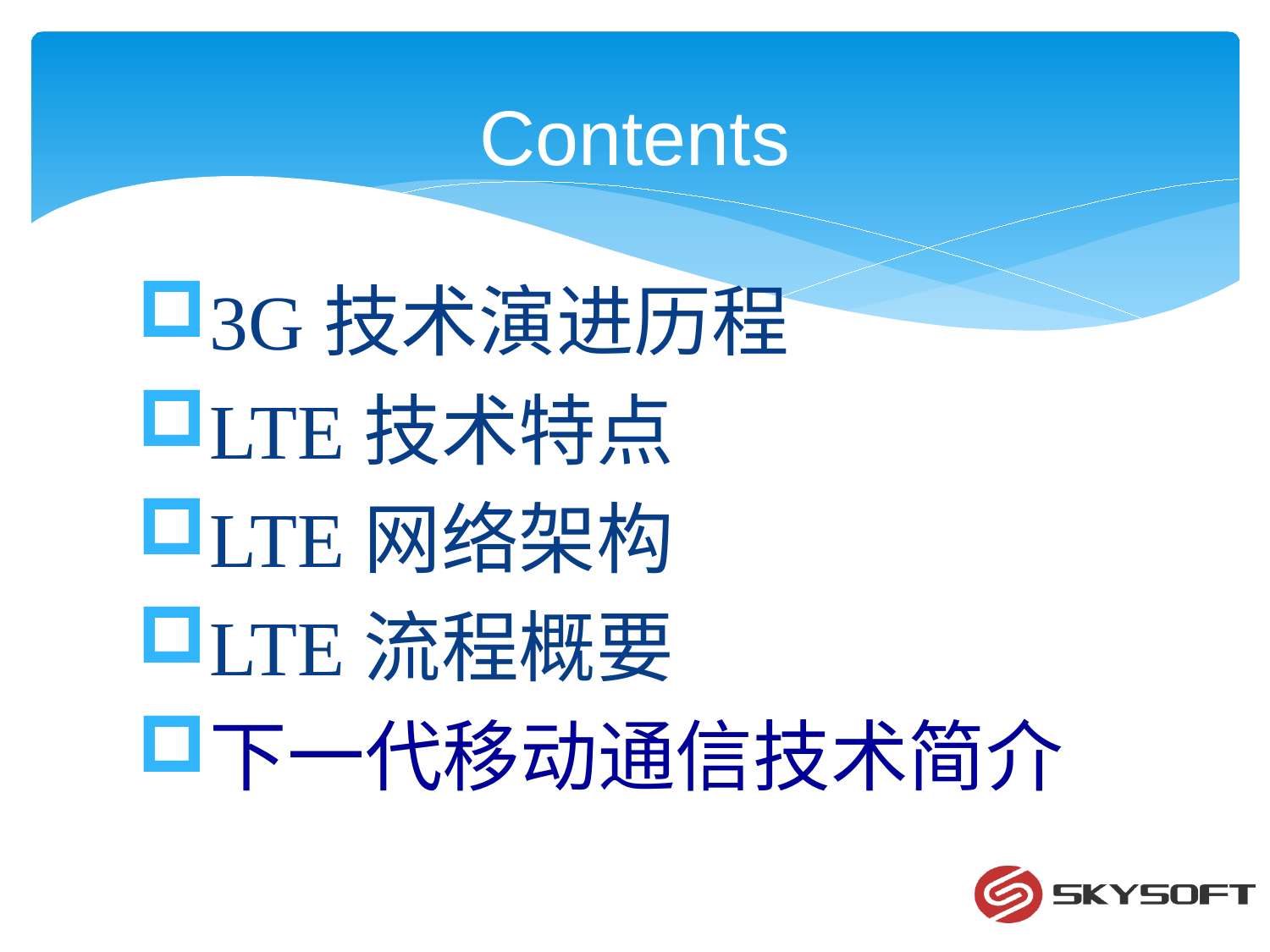

# Contents
3G技术演进历程
LTE技术特点
LTE网络架构
LTE流程概要
下一代移动通信技术简介